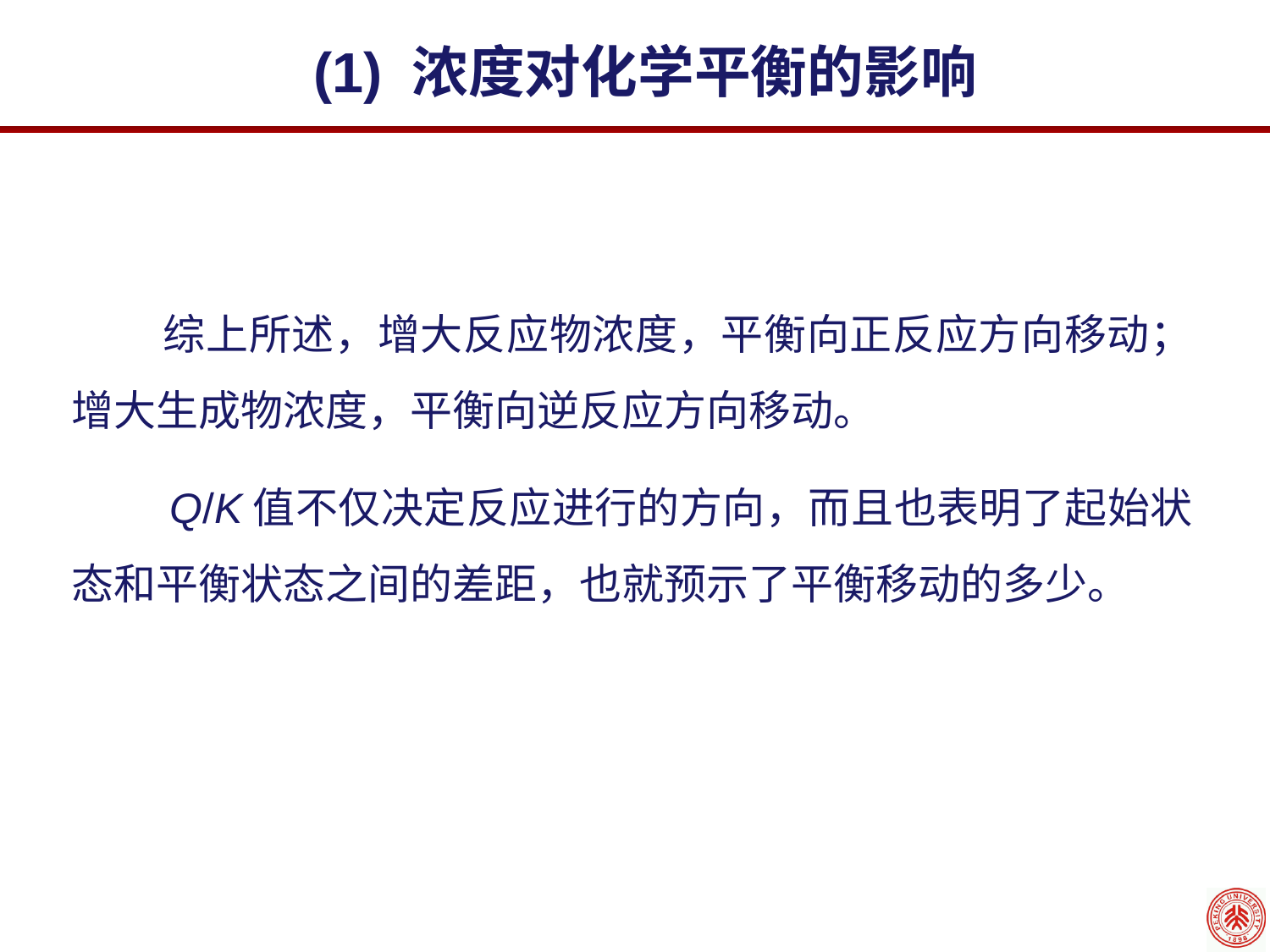

(1) 浓度对化学平衡的影响

        综上所述，增大反应物浓度，平衡向正反应方向移动；增大生成物浓度，平衡向逆反应方向移动。
        Q/K值不仅决定反应进行的方向，而且也表明了起始状态和平衡状态之间的差距，也就预示了平衡移动的多少。